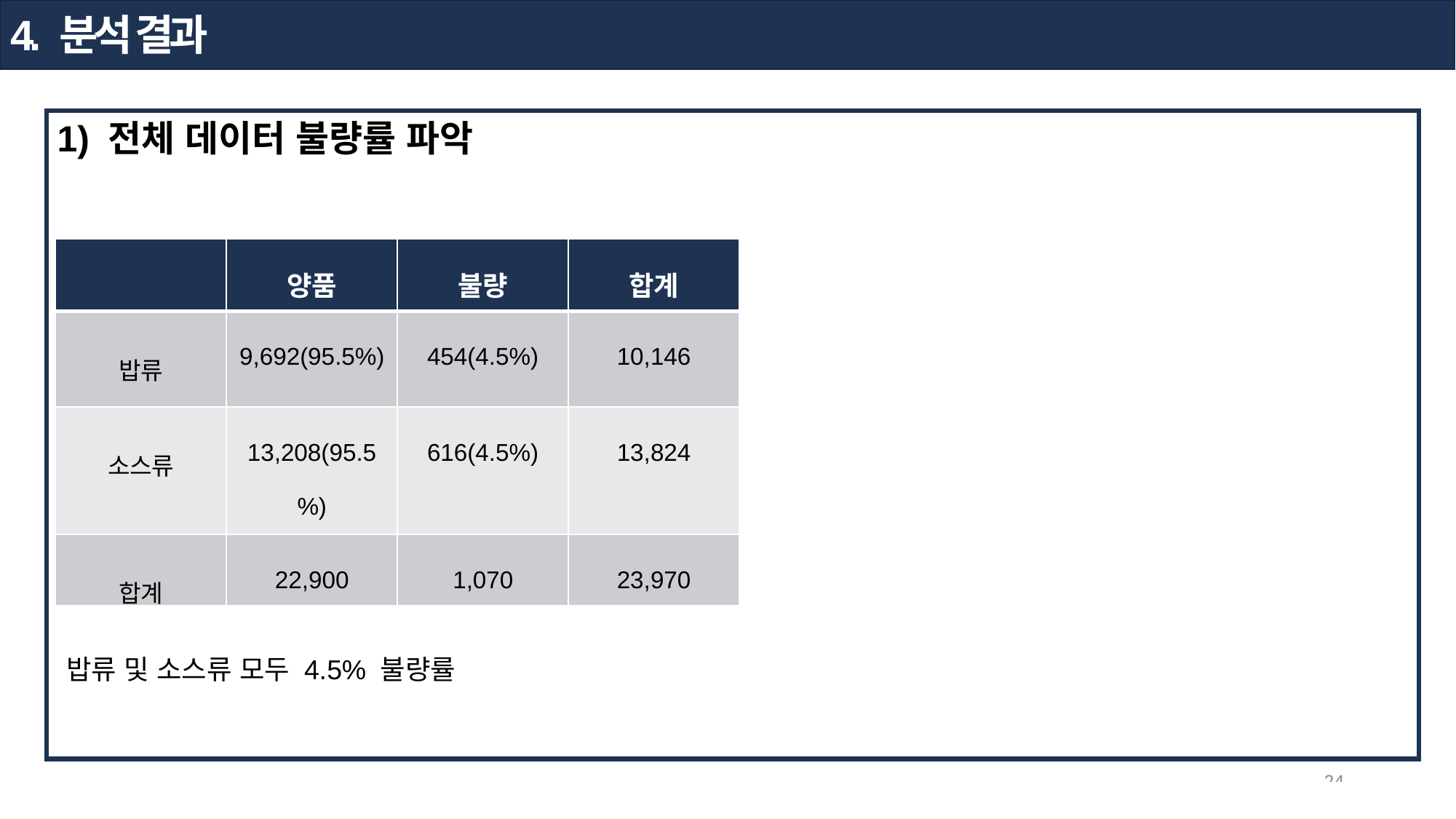

4. 분석 결과

1) 전체 데이터 불량률 파악
|  | 양품 | 불량 | 합계 |
| --- | --- | --- | --- |
| 밥류 | 9,692(95.5%) | 454(4.5%) | 10,146 |
| 소스류 | 13,208(95.5%) | 616(4.5%) | 13,824 |
| 합계 | 22,900 | 1,070 | 23,970 |

밥류 및 소스류 모두 4.5% 불량률
24